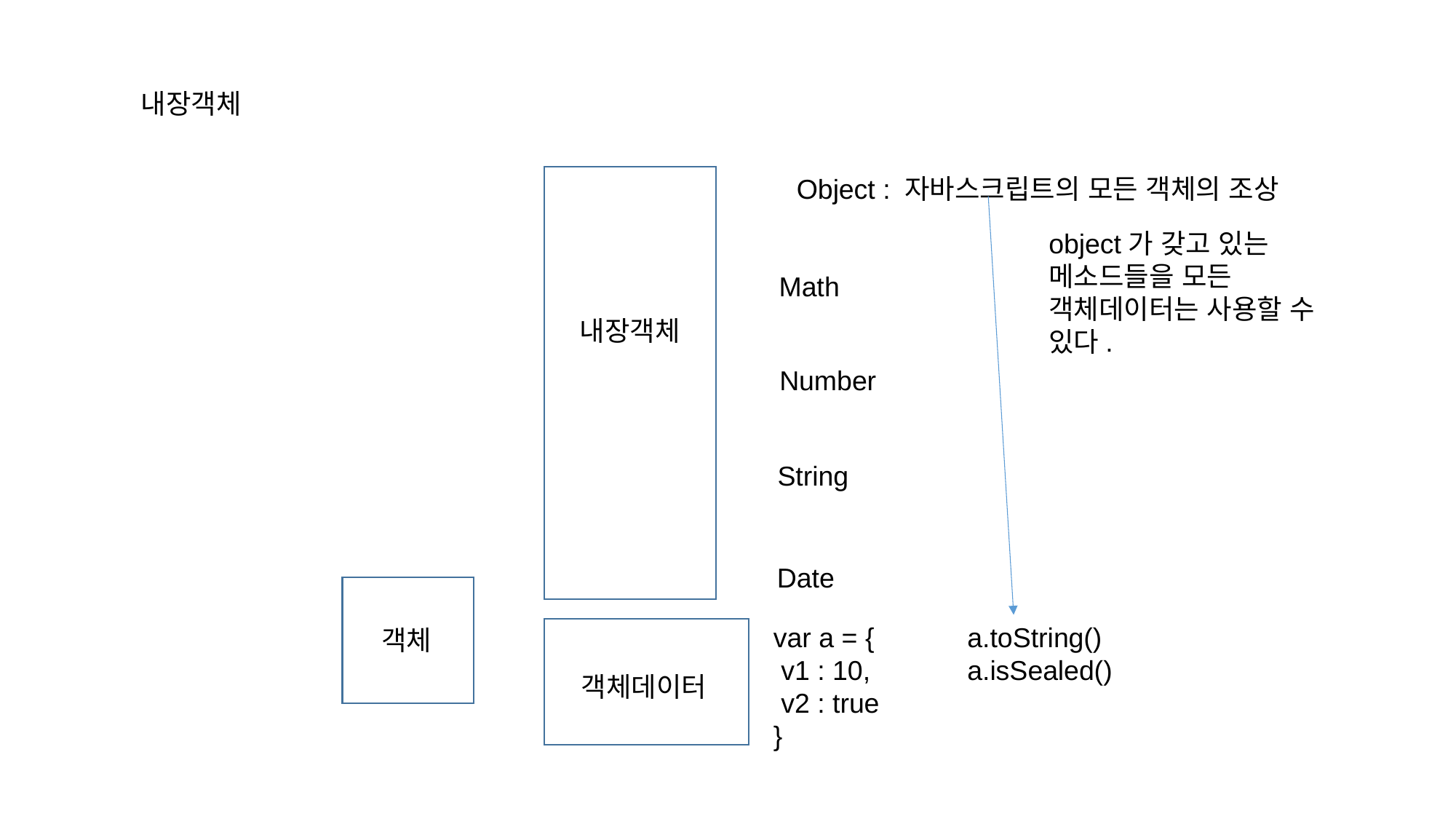

내장객체

Object : 자바스크립트의 모든 객체의 조상
object가 갖고 있는
메소드들을 모든 객체데이터는 사용할 수 있다.
Math
내장객체
Number
String
Date

var a = {
 v1 : 10,
 v2 : true
}
a.toString()
a.isSealed()
객체

객체데이터